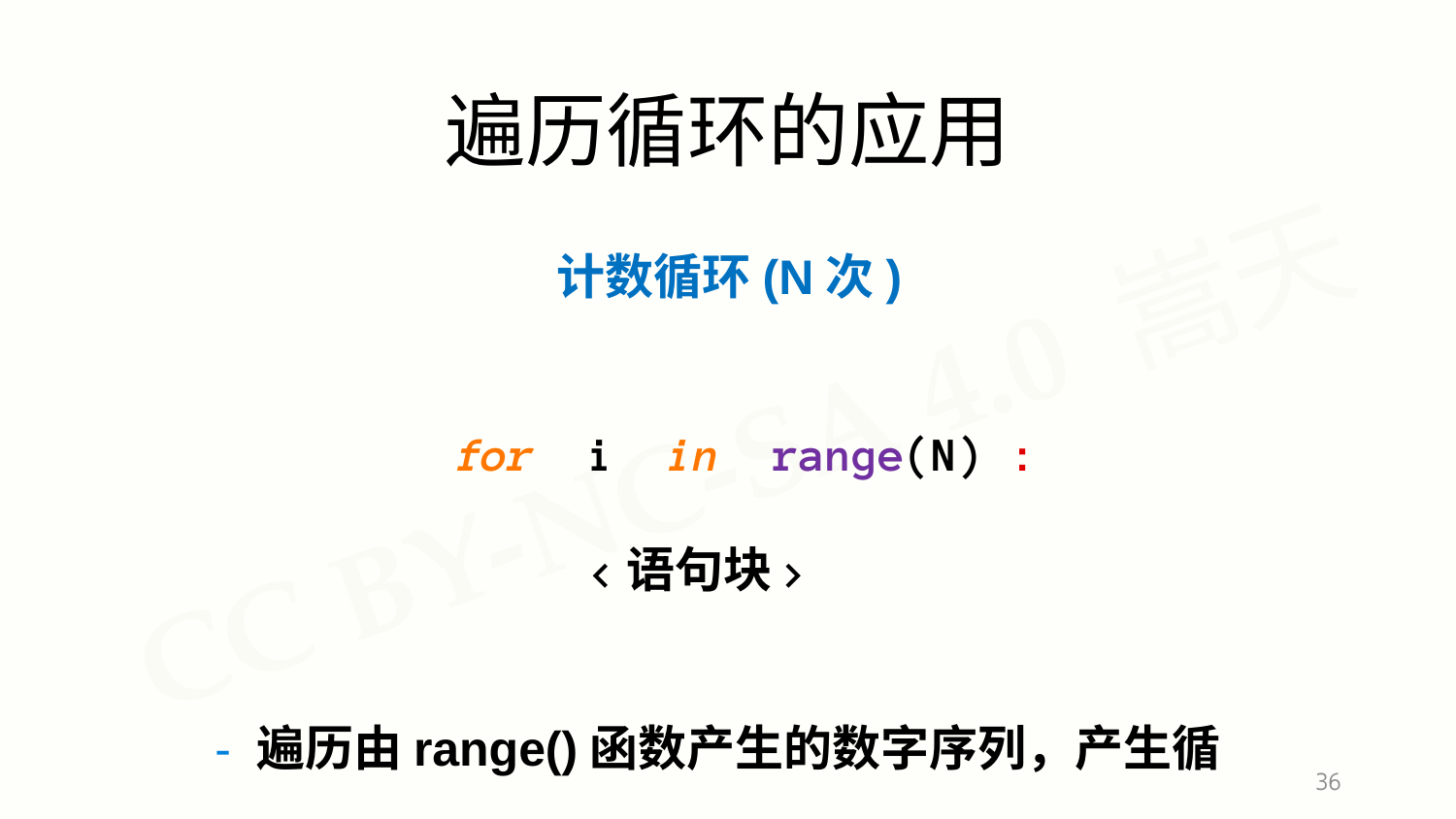

遍历循环的应用
计数循环(N次)
for  i  in  range(N) :
     <语句块>
- 遍历由range()函数产生的数字序列，产生循环
36